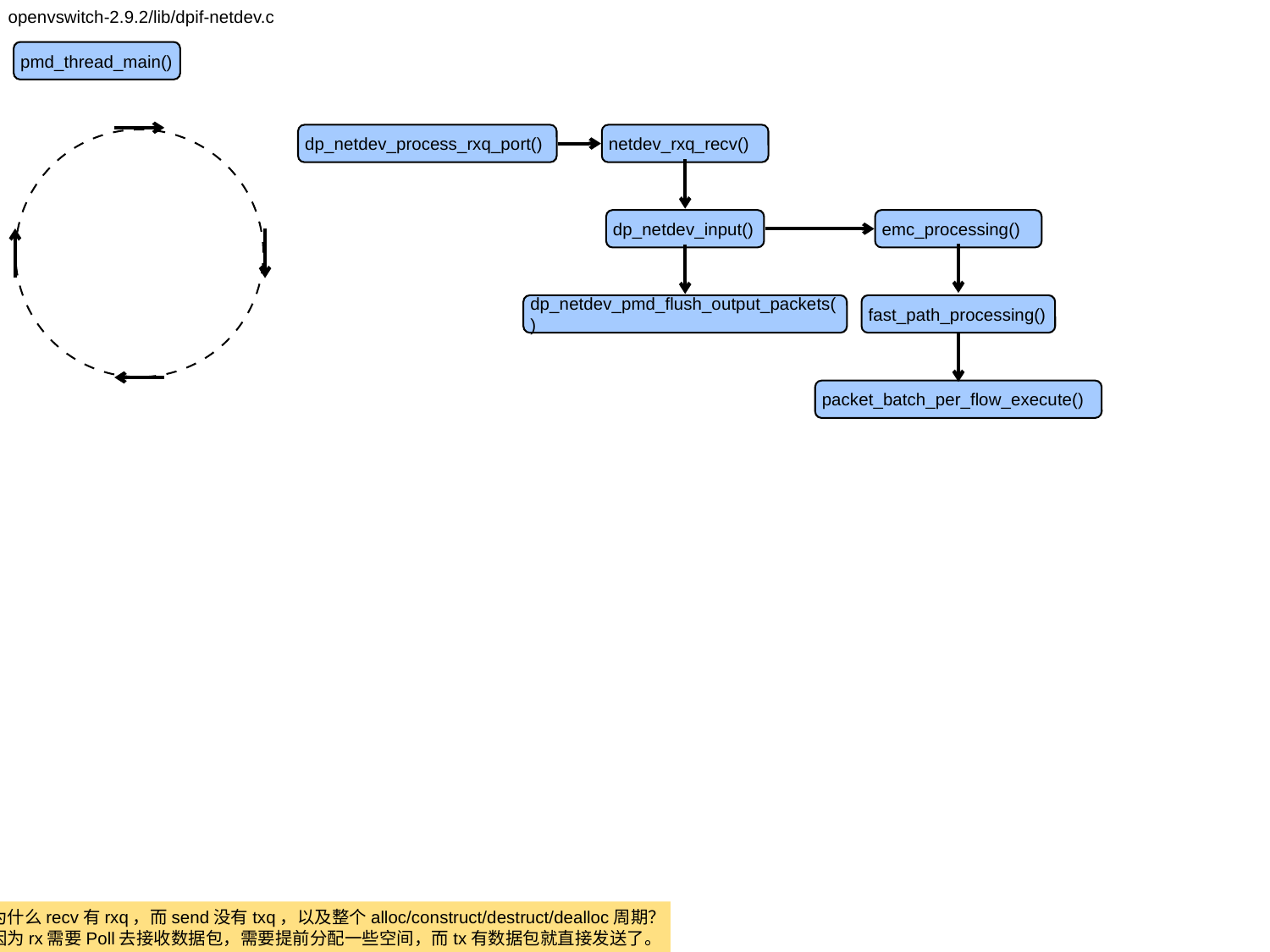

openvswitch-2.9.2/lib/dpif-netdev.c
pmd_thread_main()
dp_netdev_process_rxq_port()
netdev_rxq_recv()

dp_netdev_input()
emc_processing()

dp_netdev_pmd_flush_output_packets()
fast_path_processing()

packet_batch_per_flow_execute()
为什么recv有rxq，而send没有txq，以及整个alloc/construct/destruct/dealloc周期？
因为rx需要Poll去接收数据包，需要提前分配一些空间，而tx有数据包就直接发送了。